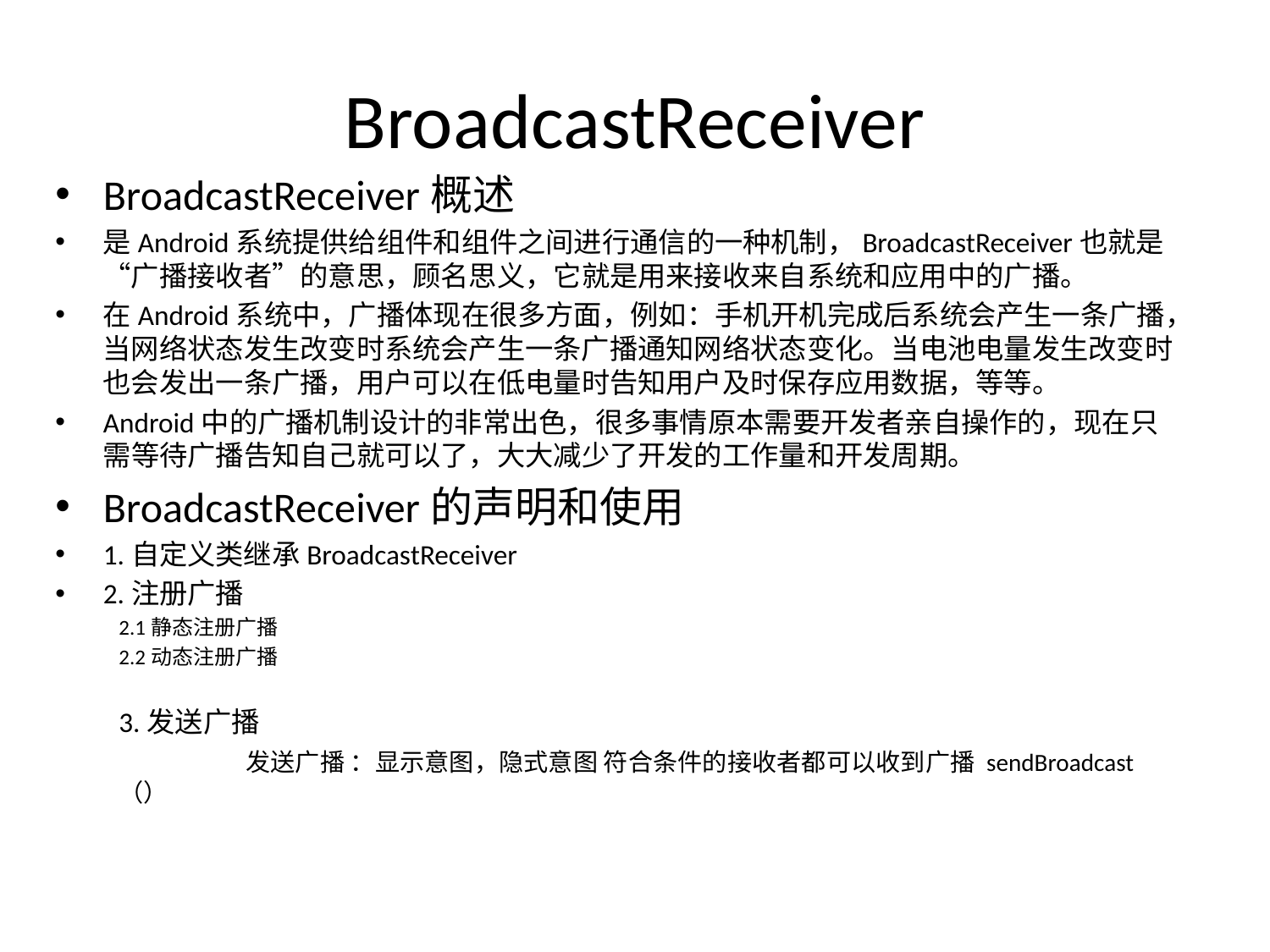

# BroadcastReceiver
BroadcastReceiver概述
是Android系统提供给组件和组件之间进行通信的一种机制，BroadcastReceiver也就是“广播接收者”的意思，顾名思义，它就是用来接收来自系统和应用中的广播。
在Android系统中，广播体现在很多方面，例如：手机开机完成后系统会产生一条广播，当网络状态发生改变时系统会产生一条广播通知网络状态变化。当电池电量发生改变时也会发出一条广播，用户可以在低电量时告知用户及时保存应用数据，等等。
Android中的广播机制设计的非常出色，很多事情原本需要开发者亲自操作的，现在只需等待广播告知自己就可以了，大大减少了开发的工作量和开发周期。
BroadcastReceiver的声明和使用
1.自定义类继承BroadcastReceiver
2.注册广播
2.1静态注册广播
2.2动态注册广播

3.发送广播
	发送广播 ：显示意图，隐式意图 符合条件的接收者都可以收到广播 sendBroadcast（）